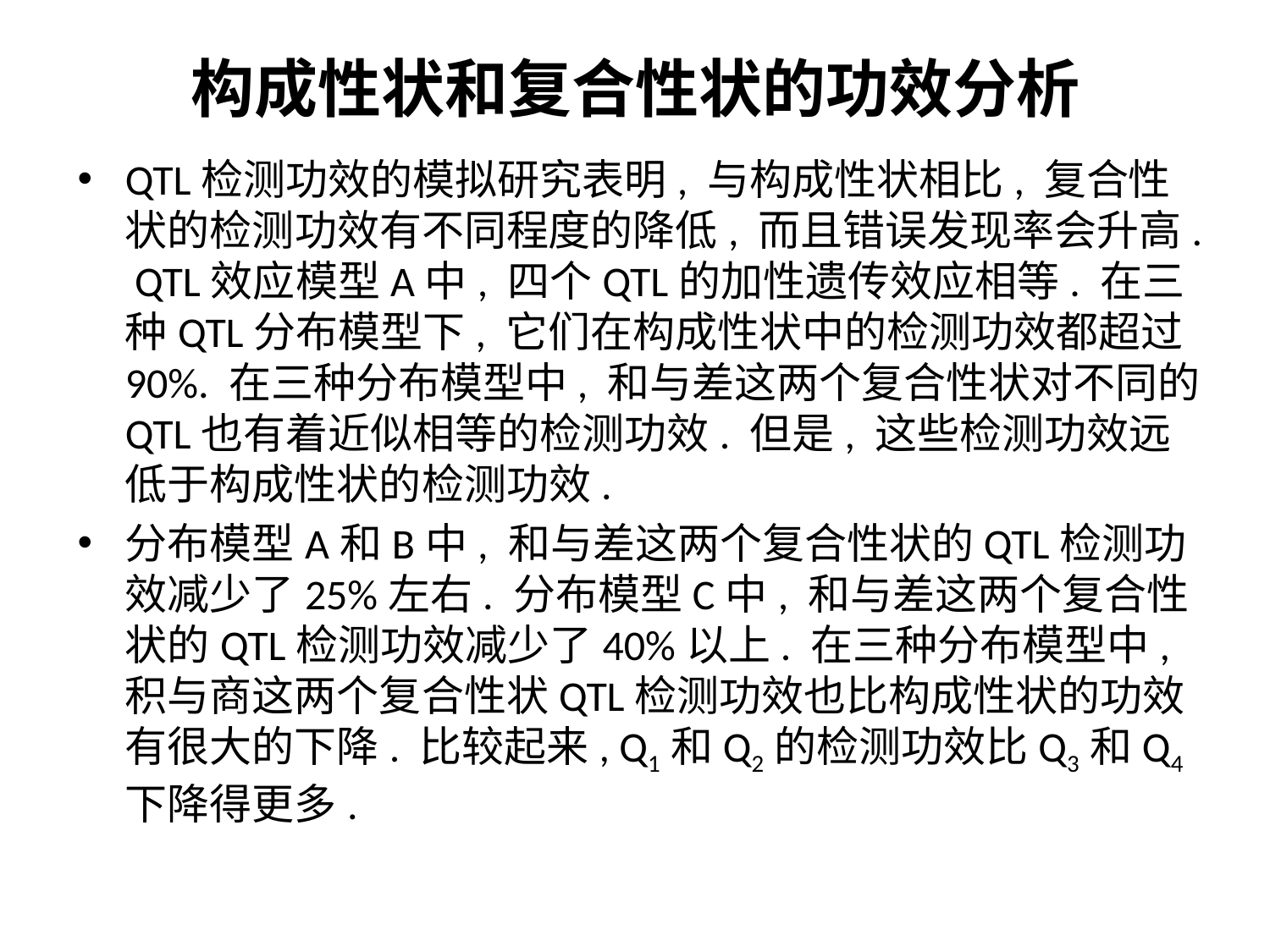

# 构成性状和复合性状的功效分析
QTL检测功效的模拟研究表明, 与构成性状相比, 复合性状的检测功效有不同程度的降低, 而且错误发现率会升高. QTL效应模型A中, 四个QTL的加性遗传效应相等. 在三种QTL分布模型下, 它们在构成性状中的检测功效都超过90%. 在三种分布模型中, 和与差这两个复合性状对不同的QTL也有着近似相等的检测功效. 但是, 这些检测功效远低于构成性状的检测功效.
分布模型A和B中, 和与差这两个复合性状的QTL检测功效减少了25%左右. 分布模型C中, 和与差这两个复合性状的QTL检测功效减少了40%以上. 在三种分布模型中, 积与商这两个复合性状QTL检测功效也比构成性状的功效有很大的下降. 比较起来, Q1和Q2的检测功效比Q3和Q4下降得更多.